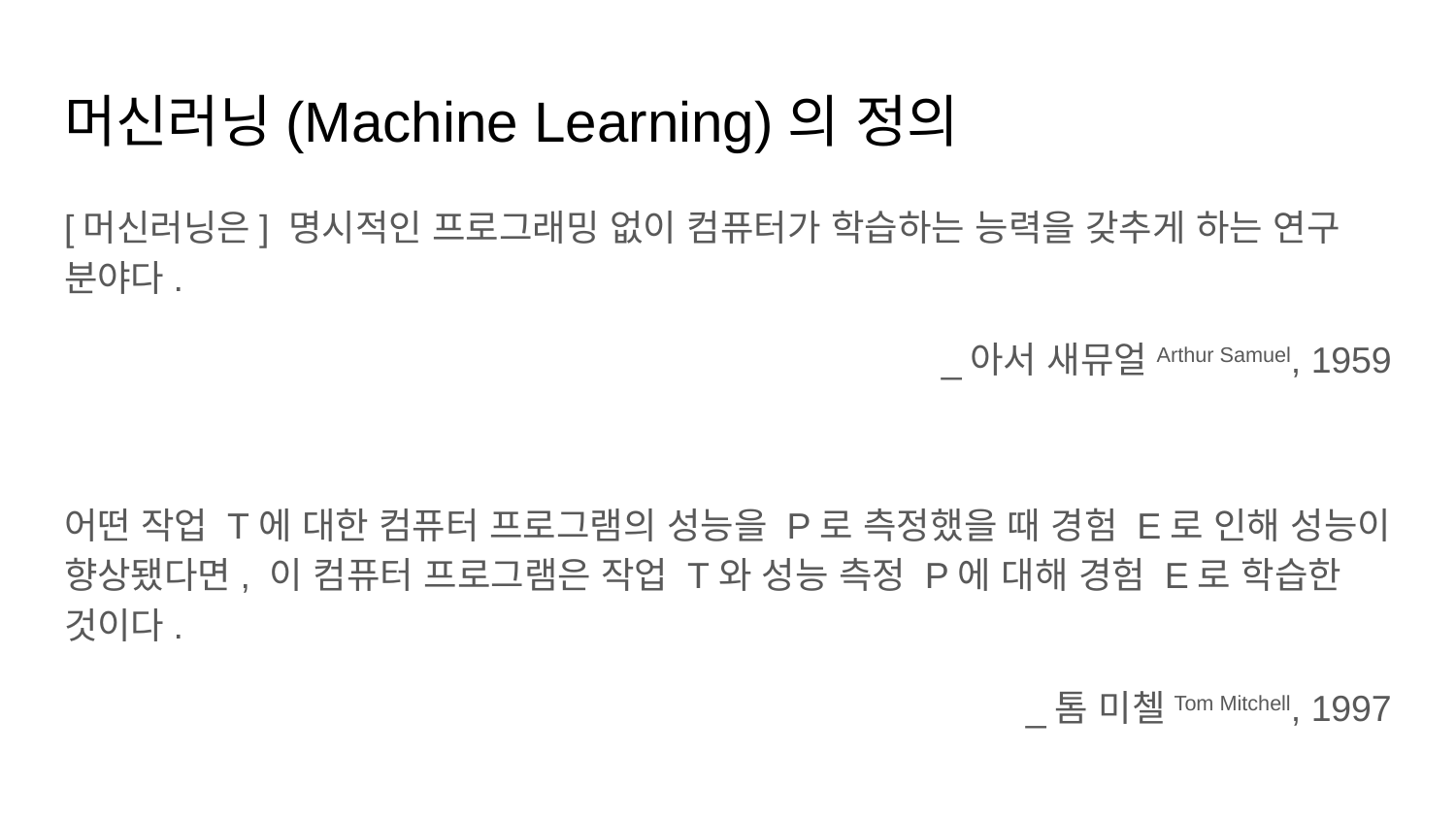

# 머신러닝(Machine Learning)의 정의
[머신러닝은] 명시적인 프로그래밍 없이 컴퓨터가 학습하는 능력을 갖추게 하는 연구 분야다.
_아서 새뮤얼Arthur Samuel, 1959

어떤 작업 T에 대한 컴퓨터 프로그램의 성능을 P로 측정했을 때 경험 E로 인해 성능이 향상됐다면, 이 컴퓨터 프로그램은 작업 T와 성능 측정 P에 대해 경험 E로 학습한 것이다.
_톰 미첼Tom Mitchell, 1997